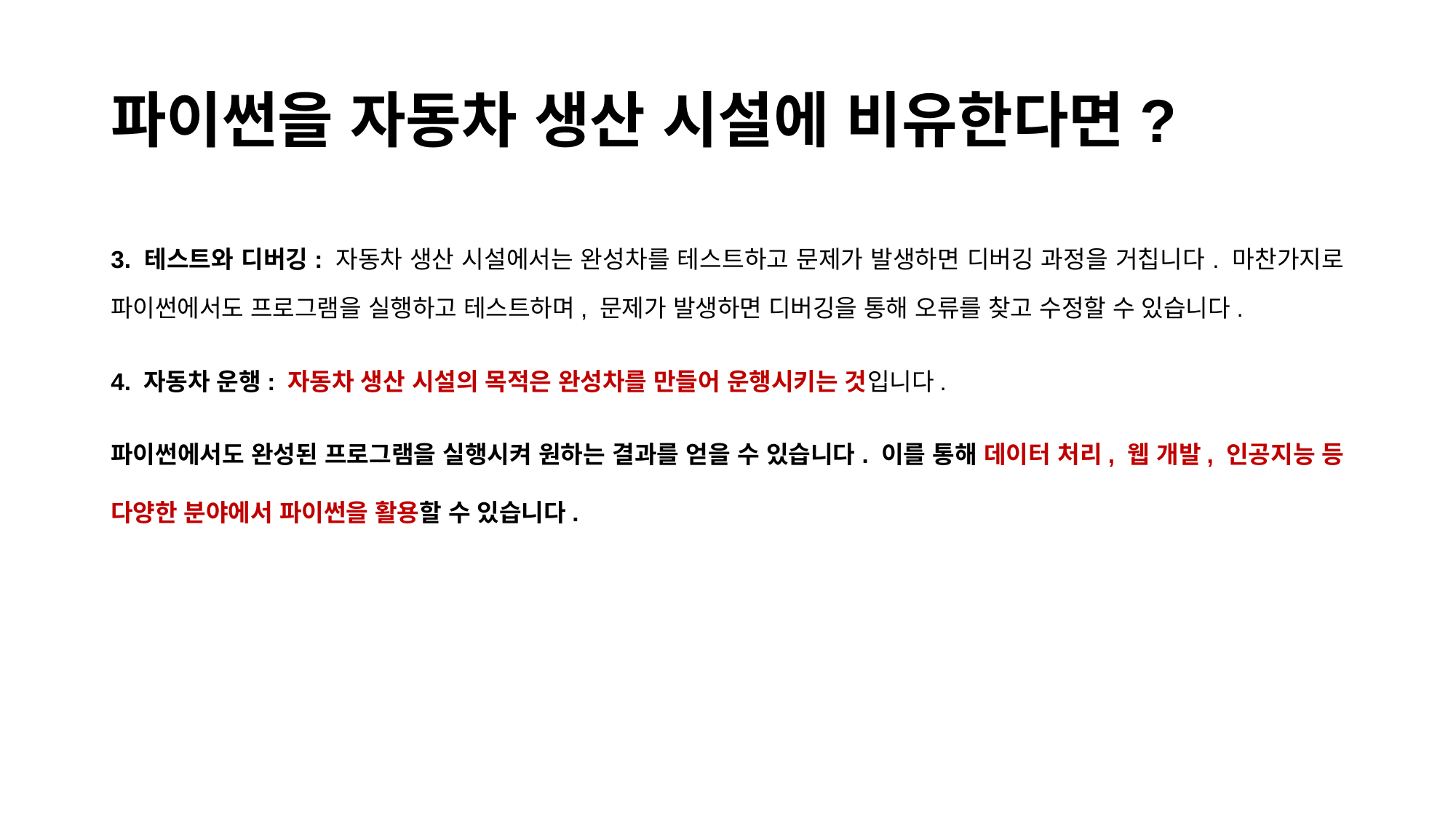

# 파이썬을 자동차 생산 시설에 비유한다면?
3. 테스트와 디버깅: 자동차 생산 시설에서는 완성차를 테스트하고 문제가 발생하면 디버깅 과정을 거칩니다. 마찬가지로 파이썬에서도 프로그램을 실행하고 테스트하며, 문제가 발생하면 디버깅을 통해 오류를 찾고 수정할 수 있습니다.
4. 자동차 운행: 자동차 생산 시설의 목적은 완성차를 만들어 운행시키는 것입니다.
파이썬에서도 완성된 프로그램을 실행시켜 원하는 결과를 얻을 수 있습니다. 이를 통해 데이터 처리, 웹 개발, 인공지능 등 다양한 분야에서 파이썬을 활용할 수 있습니다.